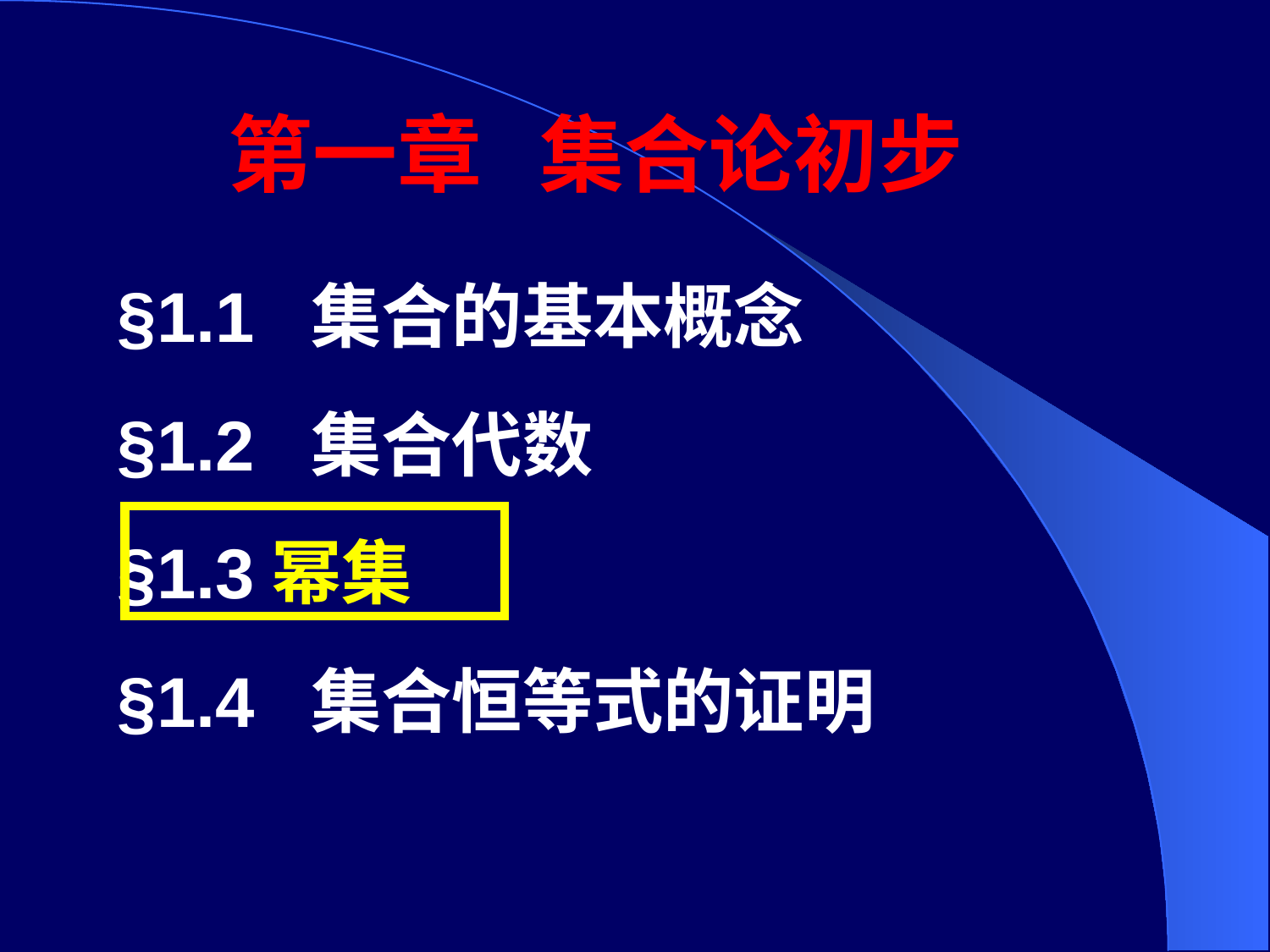

# 第一章   集合论初步
§1.1  集合的基本概念
§1.2  集合代数
§1.3幂集
§1.4  集合恒等式的证明